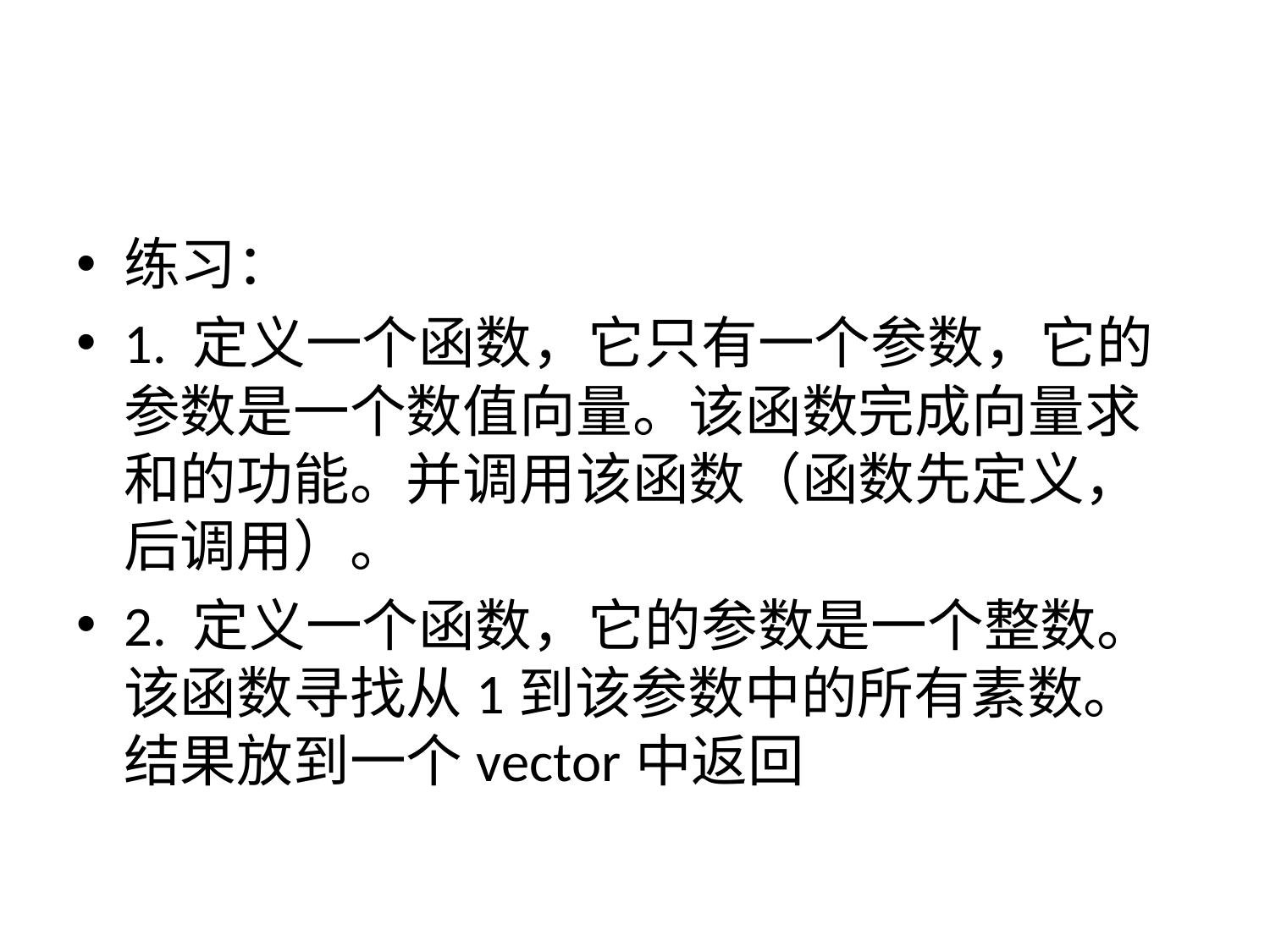

#
练习：
1. 定义一个函数，它只有一个参数，它的参数是一个数值向量。该函数完成向量求和的功能。并调用该函数（函数先定义，后调用）。
2. 定义一个函数，它的参数是一个整数。该函数寻找从1到该参数中的所有素数。结果放到一个vector中返回